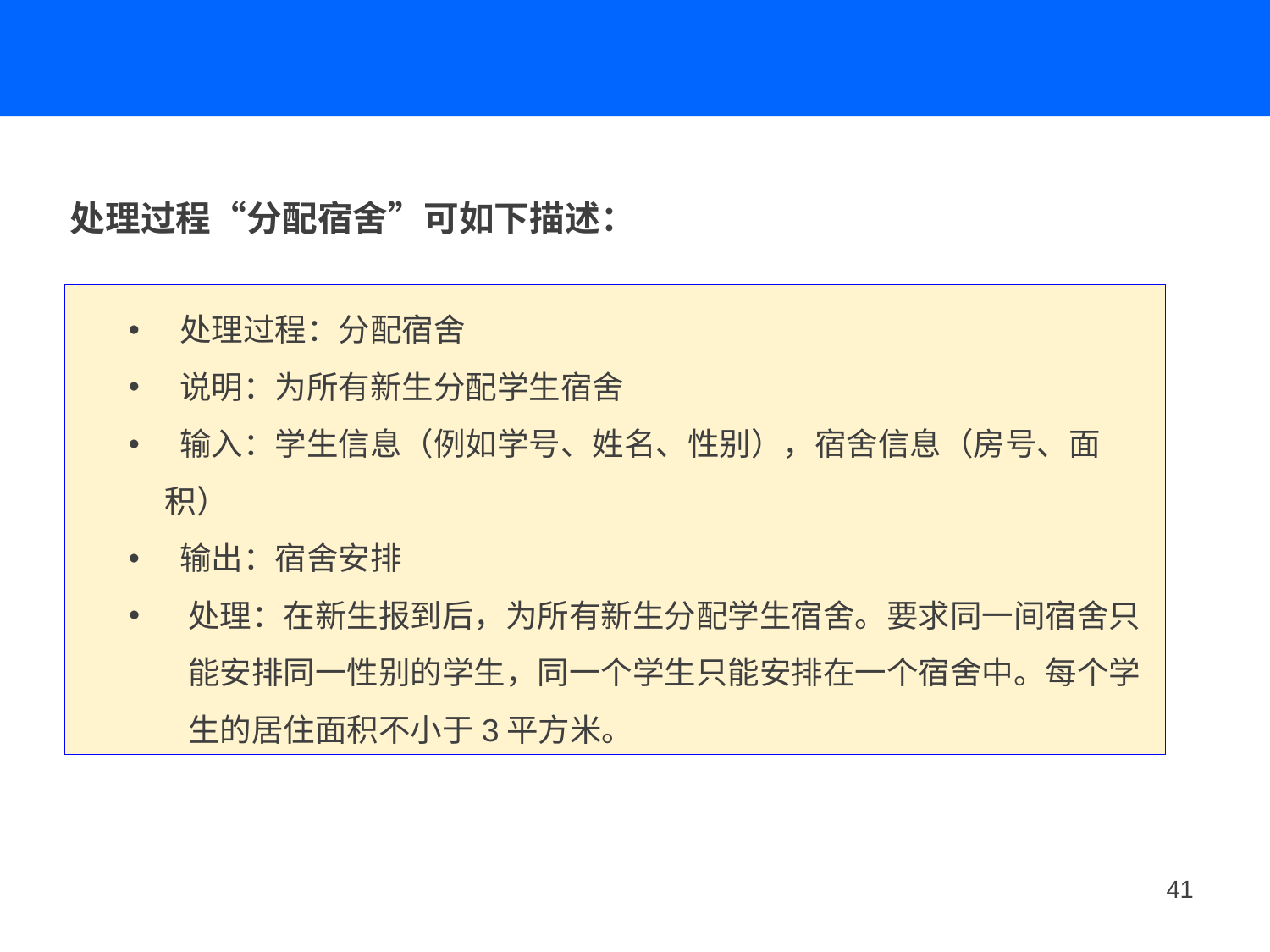

处理过程“分配宿舍”可如下描述：

 处理过程：分配宿舍
 说明：为所有新生分配学生宿舍
 输入：学生信息（例如学号、姓名、性别），宿舍信息（房号、面积）
 输出：宿舍安排
处理：在新生报到后，为所有新生分配学生宿舍。要求同一间宿舍只能安排同一性别的学生，同一个学生只能安排在一个宿舍中。每个学生的居住面积不小于3平方米。
41